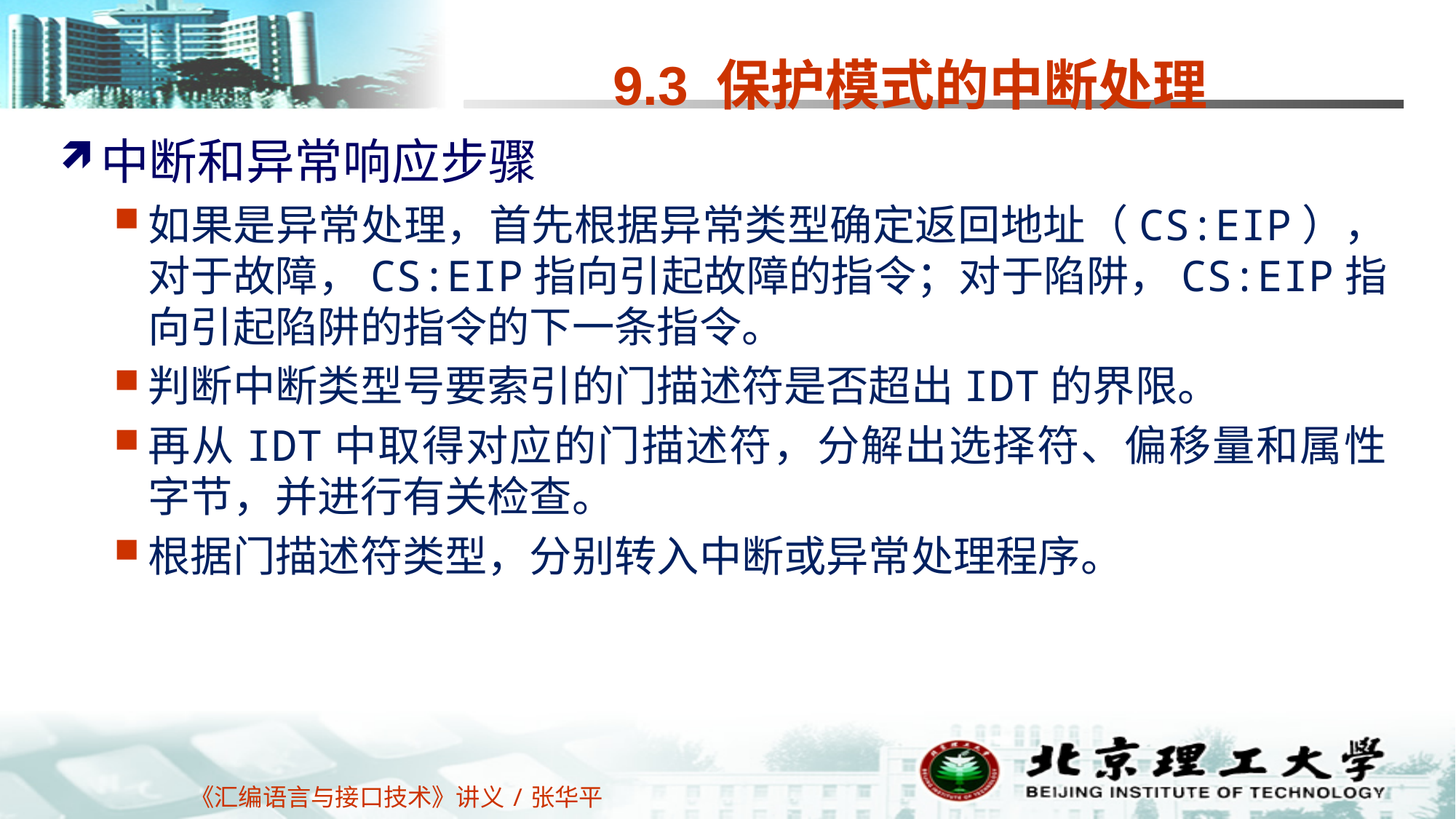

# 9.3 保护模式的中断处理
中断和异常响应步骤
如果是异常处理，首先根据异常类型确定返回地址（CS:EIP），对于故障，CS:EIP指向引起故障的指令；对于陷阱，CS:EIP指向引起陷阱的指令的下一条指令。
判断中断类型号要索引的门描述符是否超出IDT的界限。
再从IDT中取得对应的门描述符，分解出选择符、偏移量和属性字节，并进行有关检查。
根据门描述符类型，分别转入中断或异常处理程序。